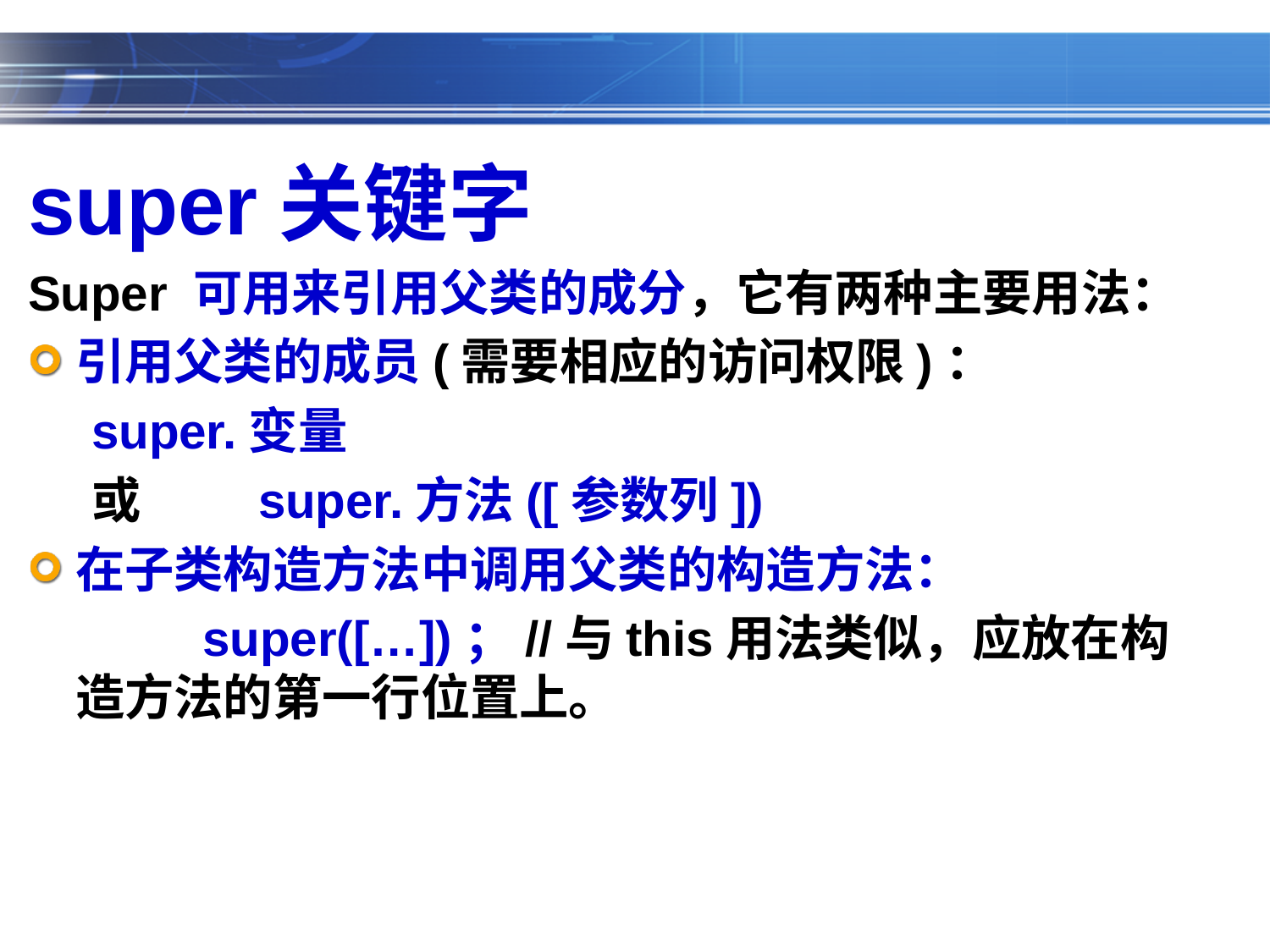

super关键字
Super 可用来引用父类的成分，它有两种主要用法：
引用父类的成员(需要相应的访问权限)：
super.变量
或	super.方法([参数列])
在子类构造方法中调用父类的构造方法：
		super([…])；//与this用法类似，应放在构造方法的第一行位置上。